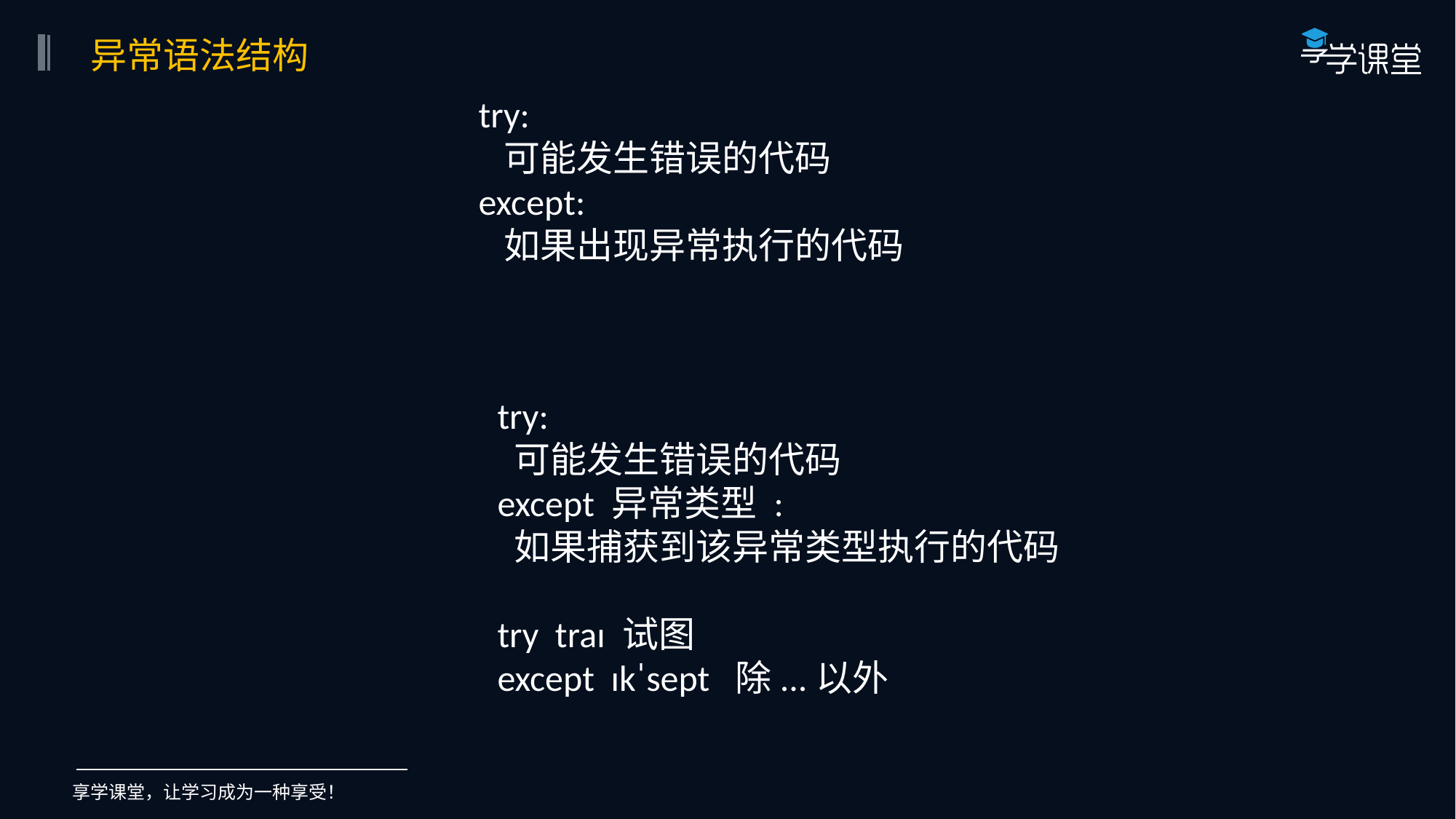

异常语法结构
try:
  可能发⽣错误的代码
except:
  如果出现异常执⾏的代码
try:
 可能发⽣错误的代码
except 异常类型 :
 如果捕获到该异常类型执⾏的代码

try  traɪ 试图
except  ɪkˈsept  除...以外